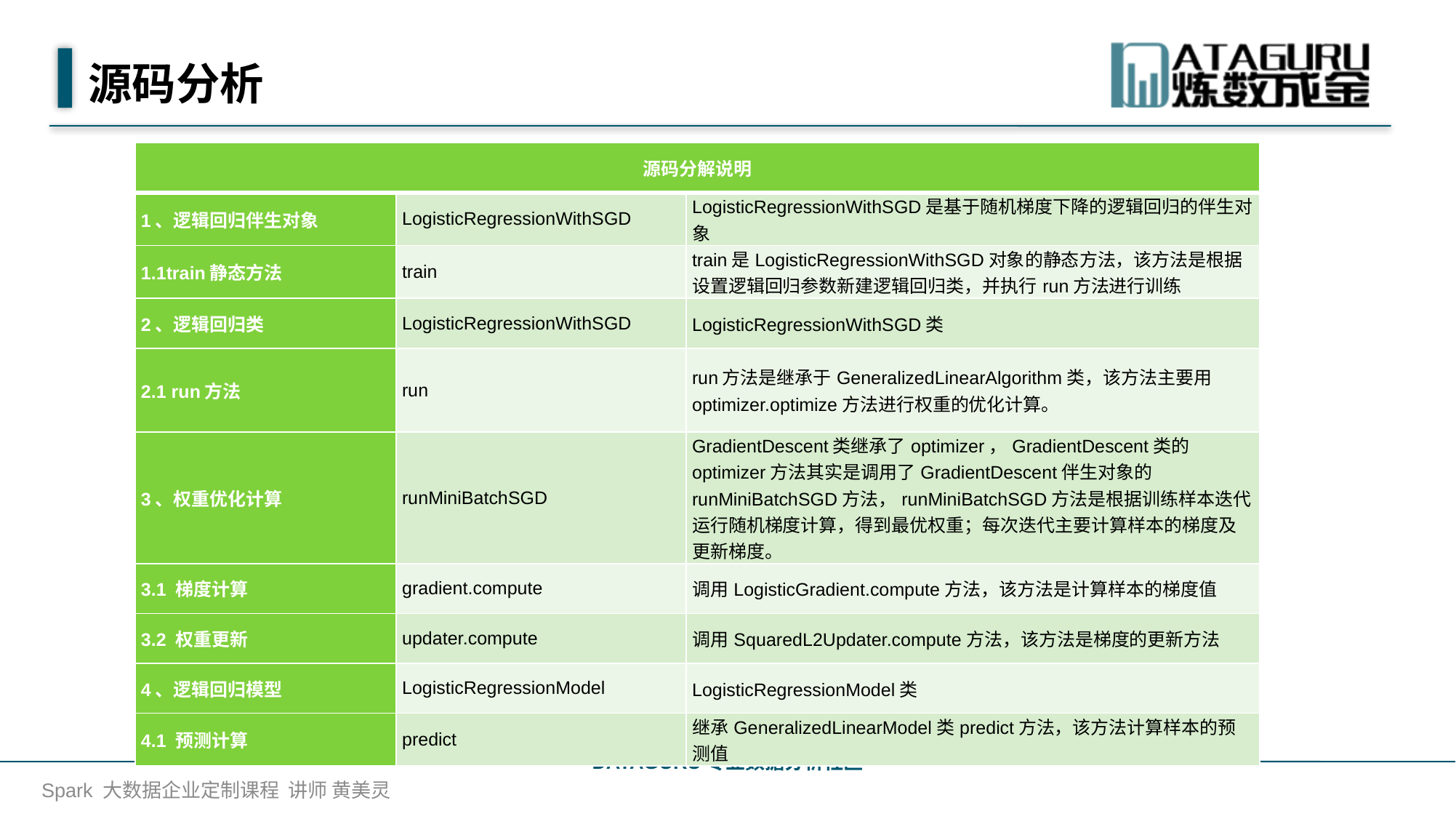

# 源码分析

| 源码分解说明 |  |  |
| --- | --- | --- |
| 1、逻辑回归伴生对象 | LogisticRegressionWithSGD | LogisticRegressionWithSGD是基于随机梯度下降的逻辑回归的伴生对象 |
| 1.1train静态方法 | train | train是LogisticRegressionWithSGD对象的静态方法，该方法是根据设置逻辑回归参数新建逻辑回归类，并执行run方法进行训练 |
| 2、逻辑回归类 | LogisticRegressionWithSGD | LogisticRegressionWithSGD类 |
| 2.1 run方法 | run | run方法是继承于GeneralizedLinearAlgorithm类，该方法主要用optimizer.optimize方法进行权重的优化计算。 |
| 3、权重优化计算 | runMiniBatchSGD | GradientDescent类继承了optimizer，GradientDescent类的optimizer方法其实是调用了GradientDescent伴生对象的runMiniBatchSGD方法，runMiniBatchSGD方法是根据训练样本迭代运行随机梯度计算，得到最优权重；每次迭代主要计算样本的梯度及更新梯度。 |
| 3.1 梯度计算 | gradient.compute | 调用LogisticGradient.compute方法，该方法是计算样本的梯度值 |
| 3.2 权重更新 | updater.compute | 调用SquaredL2Updater.compute方法，该方法是梯度的更新方法 |
| 4、逻辑回归模型 | LogisticRegressionModel | LogisticRegressionModel类 |
| 4.1 预测计算 | predict | 继承GeneralizedLinearModel类predict方法，该方法计算样本的预测值 |